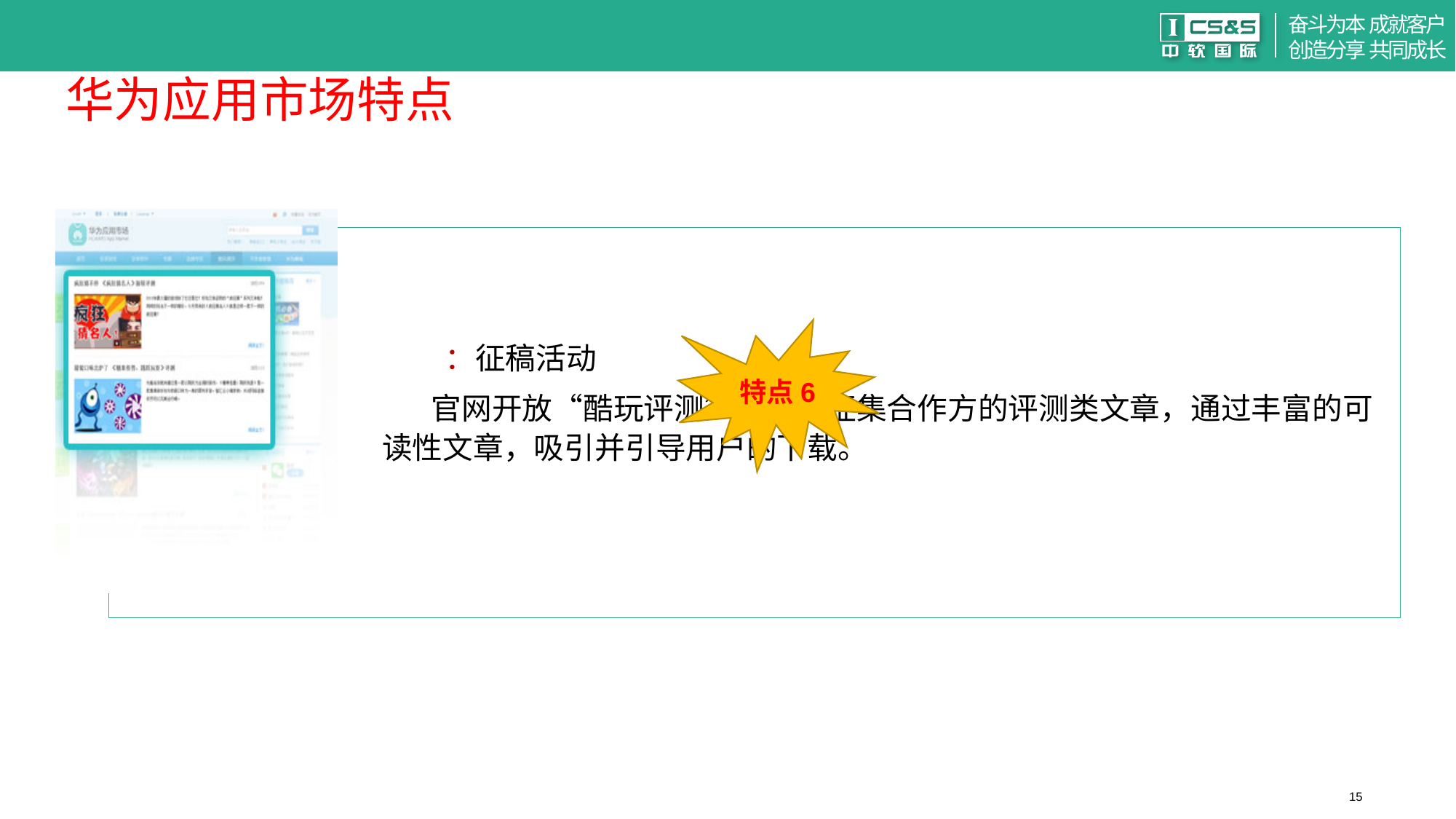

# 华为应用市场特点
        ：征稿活动
      官网开放“酷玩评测”频道，征集合作方的评测类文章，通过丰富的可读性文章，吸引并引导用户的下载。
特点6